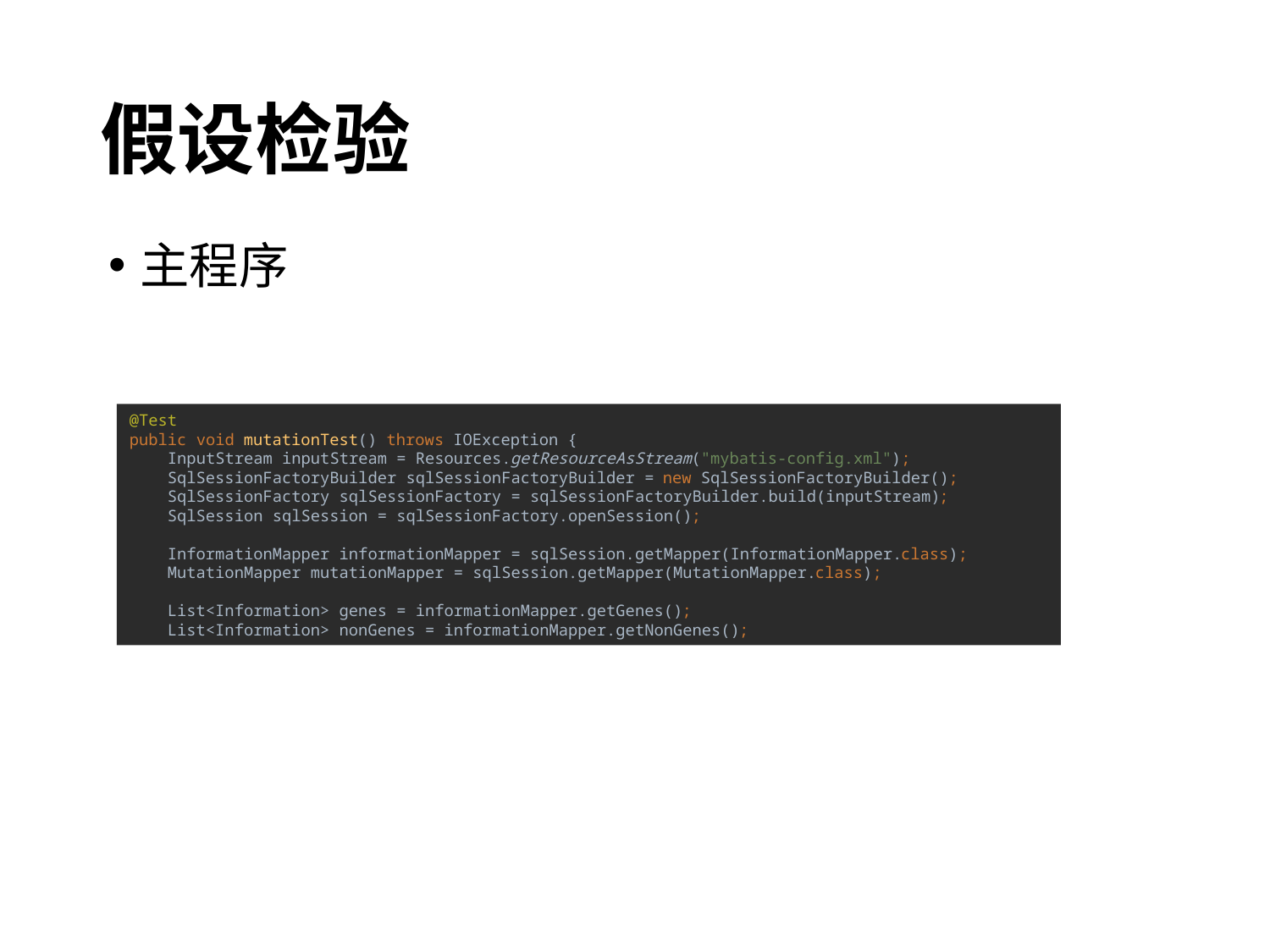

# 假设检验
主程序
@Test
public void mutationTest() throws IOException {
    InputStream inputStream = Resources.getResourceAsStream("mybatis-config.xml");
    SqlSessionFactoryBuilder sqlSessionFactoryBuilder = new SqlSessionFactoryBuilder();
    SqlSessionFactory sqlSessionFactory = sqlSessionFactoryBuilder.build(inputStream);
    SqlSession sqlSession = sqlSessionFactory.openSession();
    InformationMapper informationMapper = sqlSession.getMapper(InformationMapper.class);
    MutationMapper mutationMapper = sqlSession.getMapper(MutationMapper.class);
    List<Information> genes = informationMapper.getGenes();
    List<Information> nonGenes = informationMapper.getNonGenes();